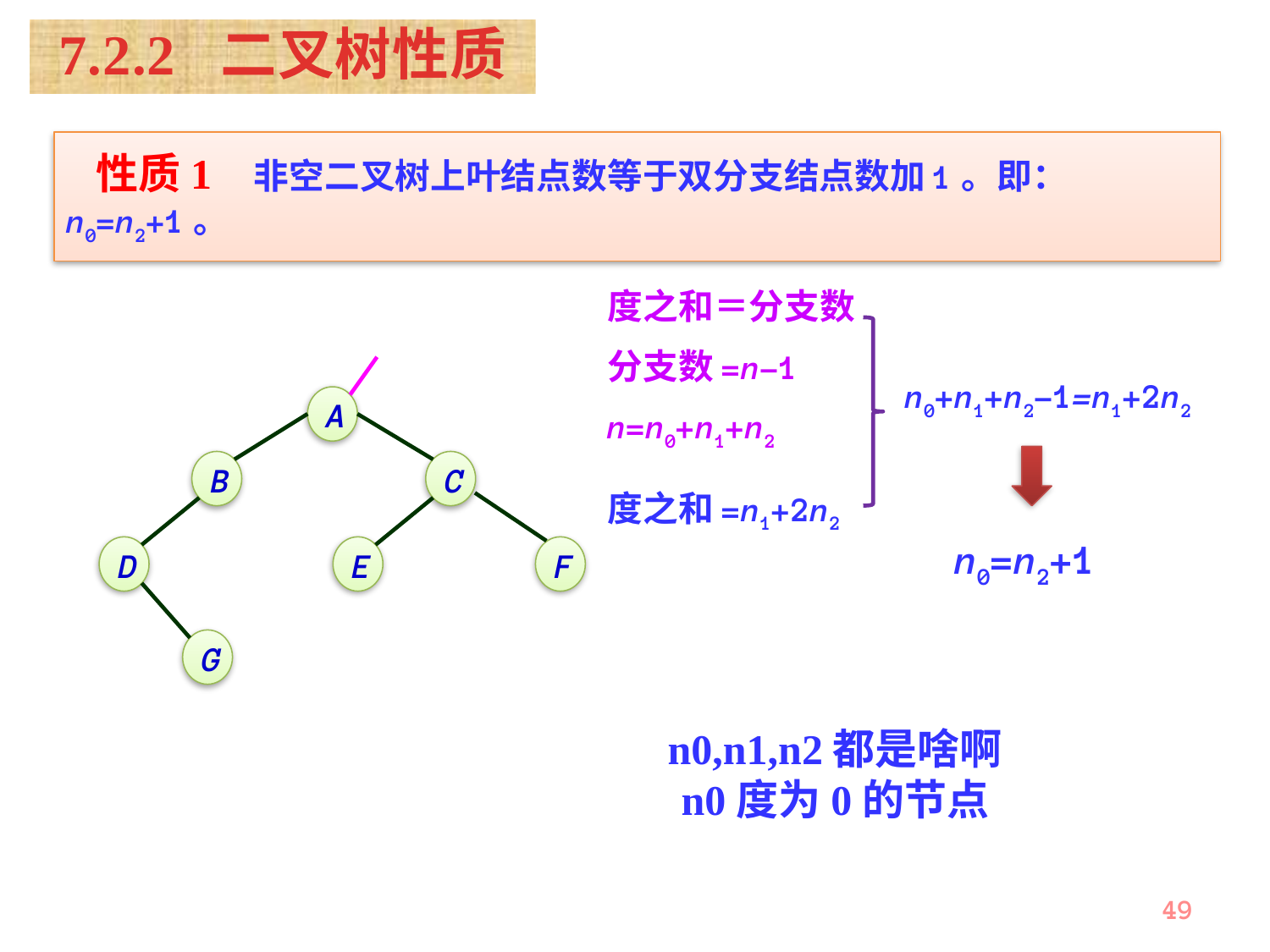

7.2.2  二叉树性质
  性质1   非空二叉树上叶结点数等于双分支结点数加1。即：n0=n2+1。
度之和＝分支数
分支数=n-1
n=n0+n1+n2

n0+n1+n2-1=n1+2n2

n0=n2+1
A
B
C
D
E
F
G
度之和=n1+2n2
n0,n1,n2都是啥啊
n0度为0的节点
49